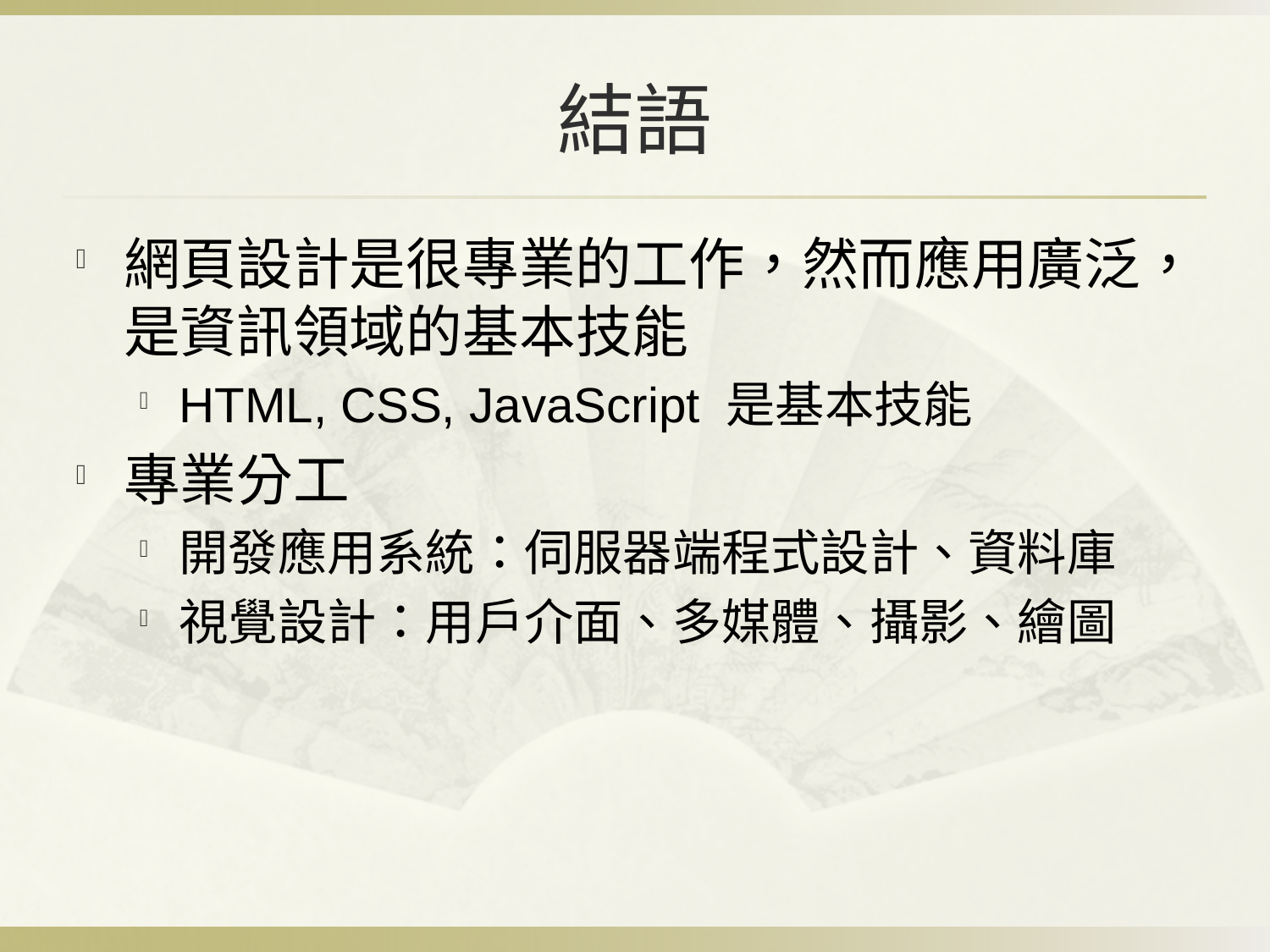

# 結語
網頁設計是很專業的工作，然而應用廣泛，是資訊領域的基本技能
HTML, CSS, JavaScript 是基本技能
專業分工
開發應用系統：伺服器端程式設計、資料庫
視覺設計：用戶介面、多媒體、攝影、繪圖